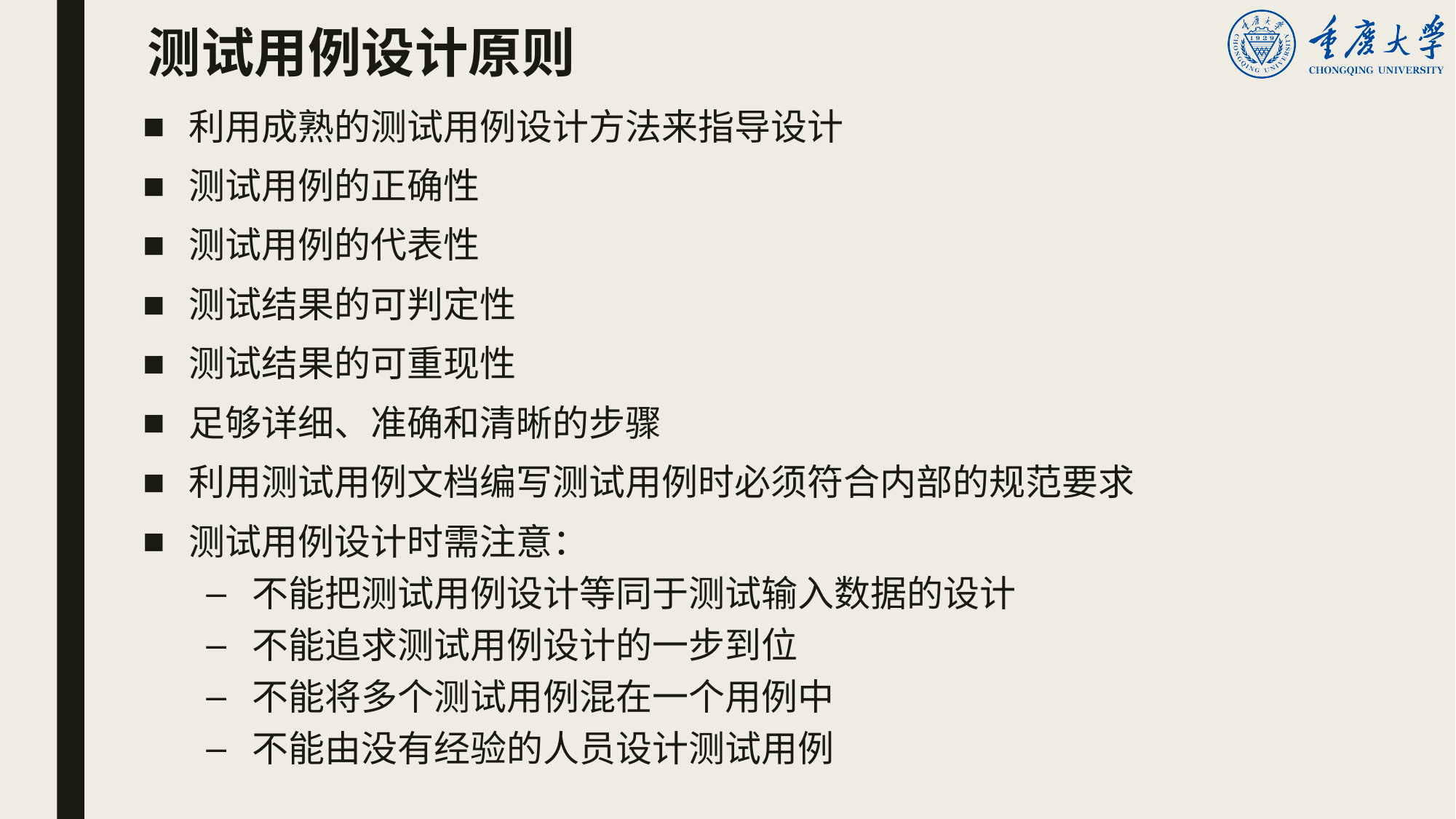

# 测试用例设计原则
利用成熟的测试用例设计方法来指导设计
测试用例的正确性
测试用例的代表性
测试结果的可判定性
测试结果的可重现性
足够详细、准确和清晰的步骤
利用测试用例文档编写测试用例时必须符合内部的规范要求
测试用例设计时需注意：
不能把测试用例设计等同于测试输入数据的设计
不能追求测试用例设计的一步到位
不能将多个测试用例混在一个用例中
不能由没有经验的人员设计测试用例